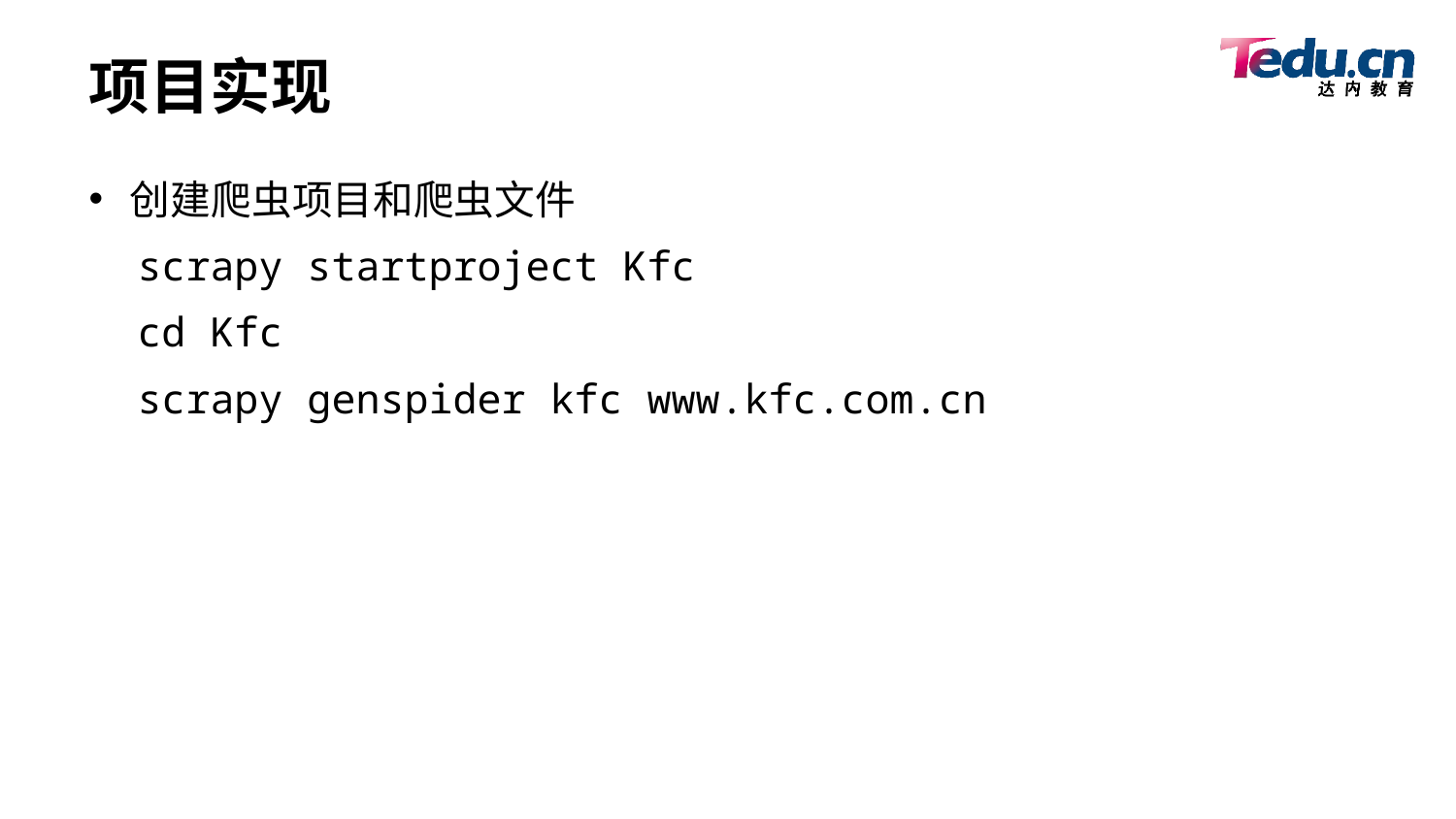

# 项目实现
创建爬虫项目和爬虫文件
  scrapy startproject Kfc
  cd Kfc
  scrapy genspider kfc www.kfc.com.cn